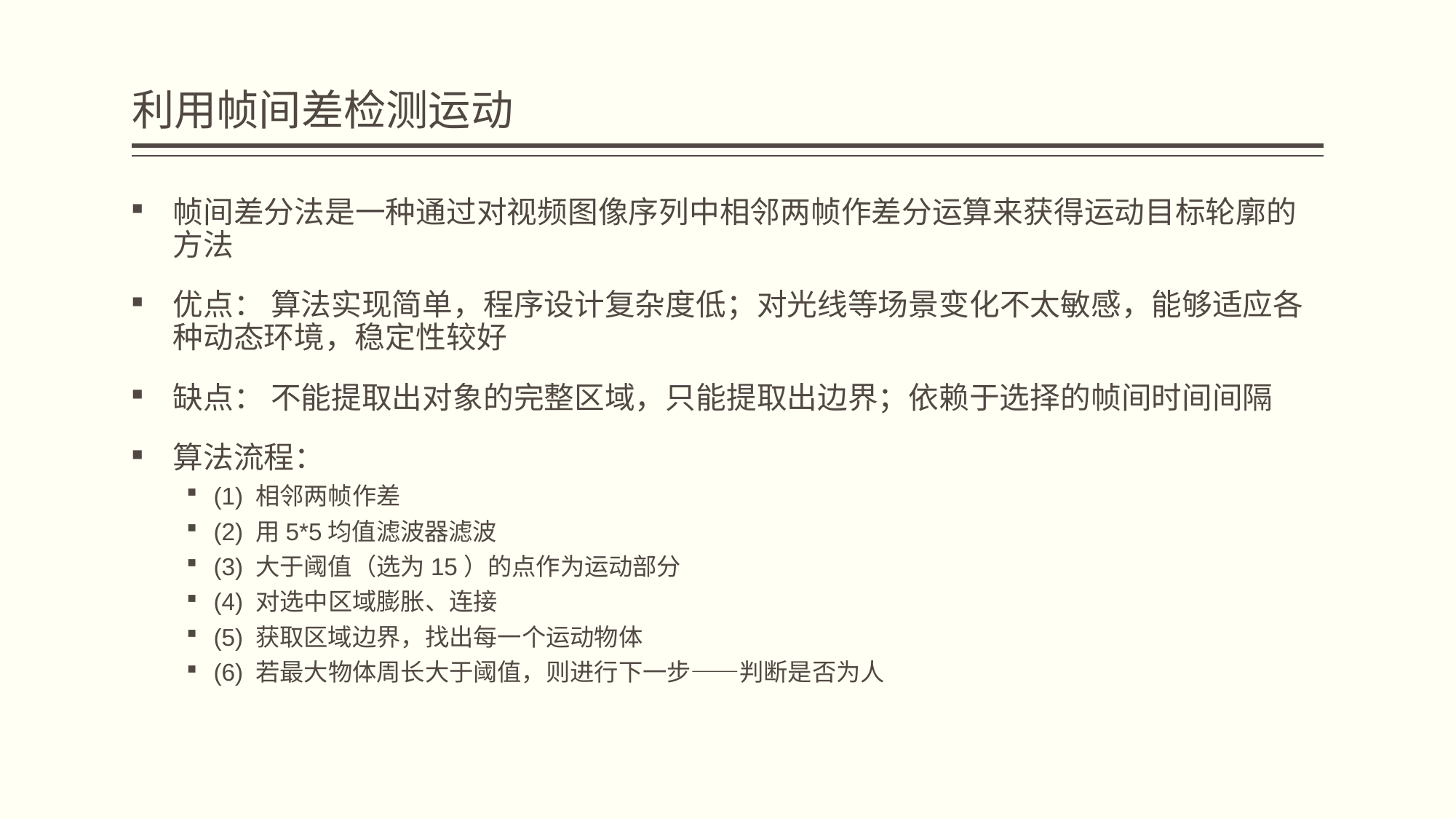

# 利用帧间差检测运动
帧间差分法是一种通过对视频图像序列中相邻两帧作差分运算来获得运动目标轮廓的方法
优点： 算法实现简单，程序设计复杂度低；对光线等场景变化不太敏感，能够适应各种动态环境，稳定性较好
缺点： 不能提取出对象的完整区域，只能提取出边界；依赖于选择的帧间时间间隔
算法流程：
(1) 相邻两帧作差
(2) 用5*5均值滤波器滤波
(3) 大于阈值（选为15）的点作为运动部分
(4) 对选中区域膨胀、连接
(5) 获取区域边界，找出每一个运动物体
(6) 若最大物体周长大于阈值，则进行下一步——判断是否为人